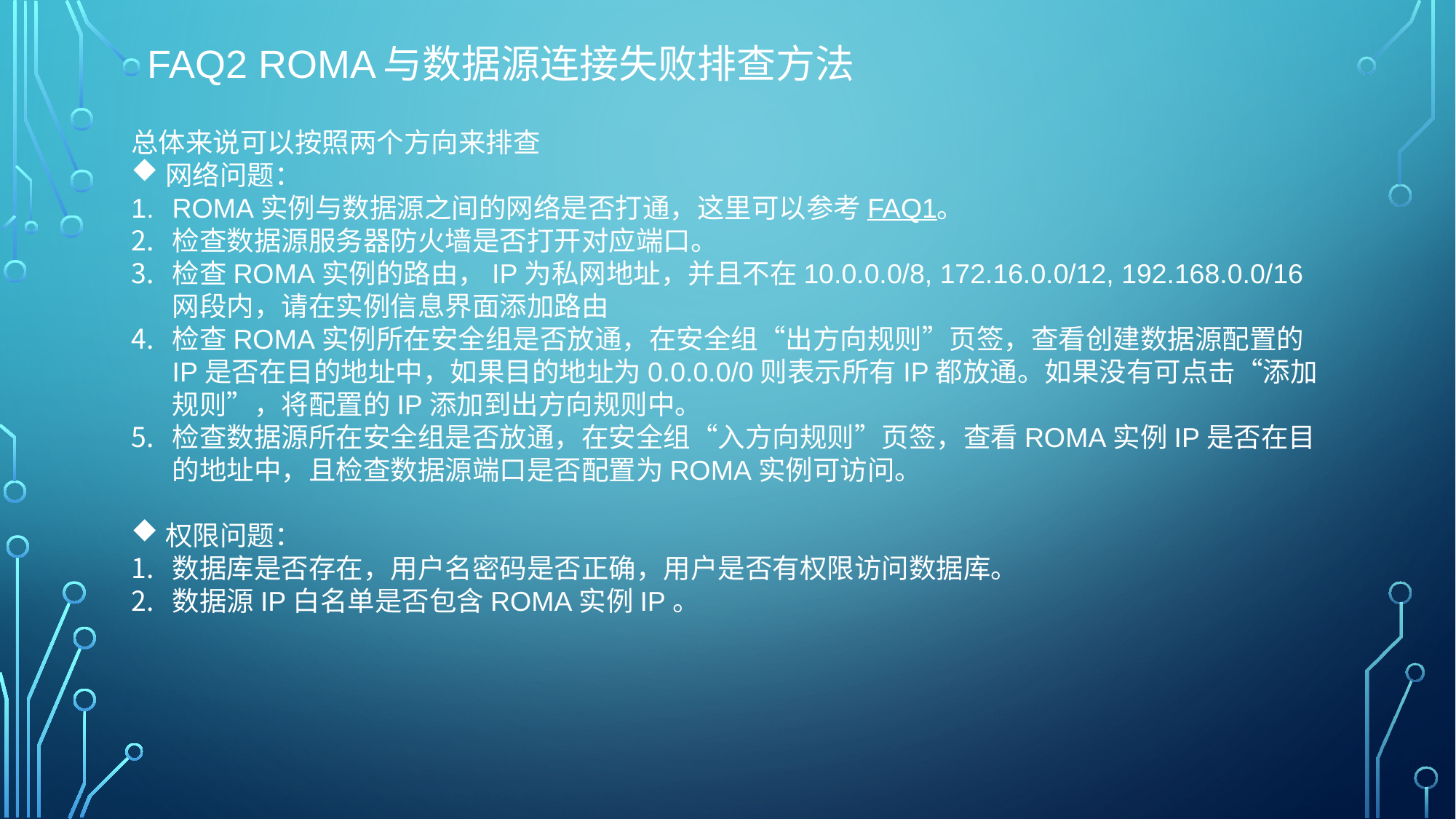

# FAQ2 ROMA与数据源连接失败排查方法
总体来说可以按照两个方向来排查
网络问题：
ROMA实例与数据源之间的网络是否打通，这里可以参考FAQ1。
检查数据源服务器防火墙是否打开对应端口。
检查ROMA实例的路由，IP为私网地址，并且不在10.0.0.0/8, 172.16.0.0/12, 192.168.0.0/16网段内，请在实例信息界面添加路由
检查ROMA实例所在安全组是否放通，在安全组“出方向规则”页签，查看创建数据源配置的IP是否在目的地址中，如果目的地址为0.0.0.0/0则表示所有IP都放通。如果没有可点击“添加规则”，将配置的IP添加到出方向规则中。
检查数据源所在安全组是否放通，在安全组“入方向规则”页签，查看ROMA实例IP是否在目的地址中，且检查数据源端口是否配置为ROMA实例可访问。

权限问题：
数据库是否存在，用户名密码是否正确，用户是否有权限访问数据库。
数据源IP白名单是否包含ROMA实例IP。